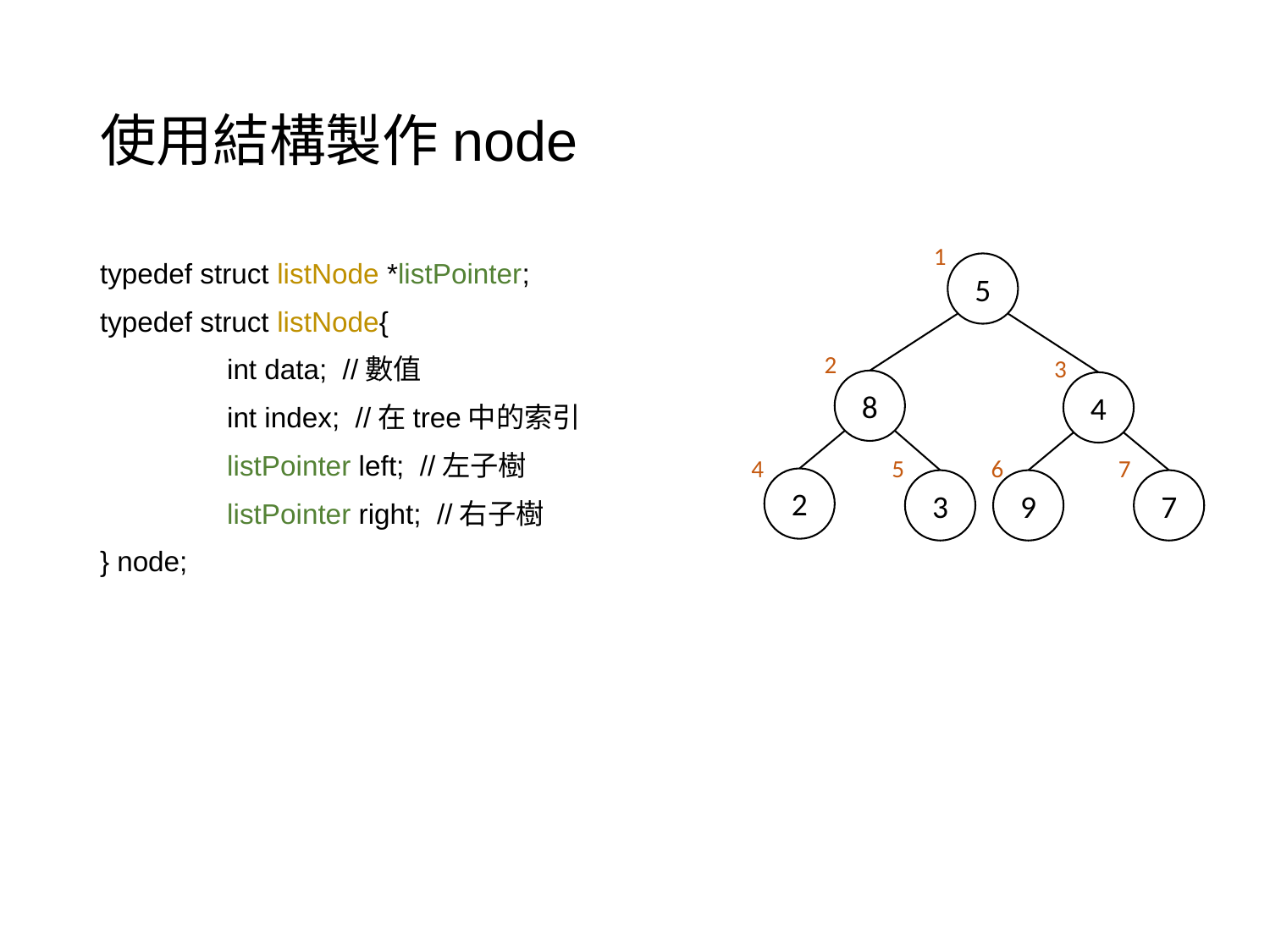

# 使用結構製作node
1
typedef struct listNode *listPointer;
typedef struct listNode{
	int data;  //數值
	int index;  //在tree中的索引
	listPointer left;  //左子樹
	listPointer right;  //右子樹
} node;
5
8
4
2
3
9
7
2
3
7
6
5
4